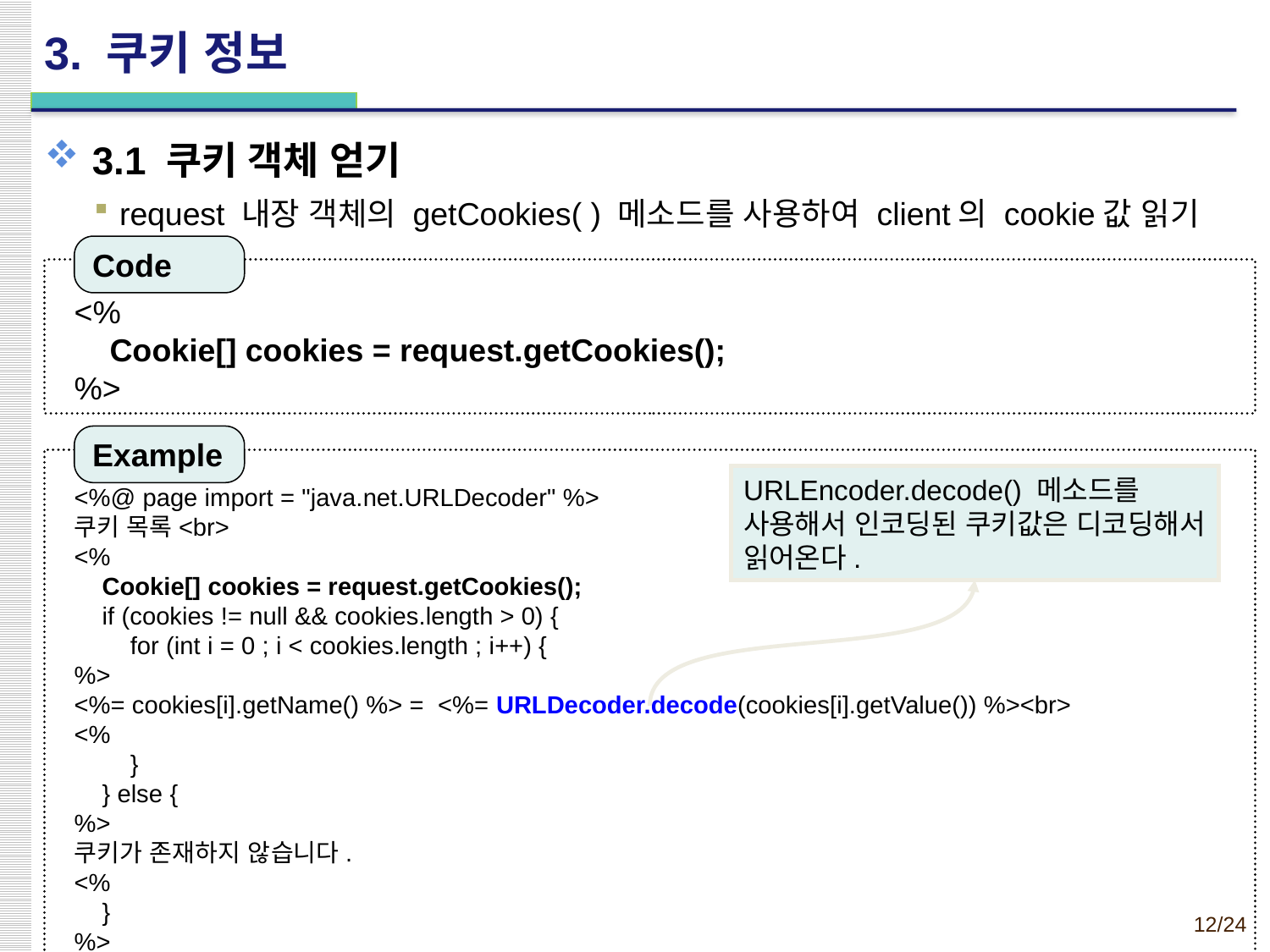

# 3. 쿠키 정보
3.1 쿠키 객체 얻기
request 내장 객체의 getCookies( ) 메소드를 사용하여 client의 cookie값 읽기
Code

<%
    Cookie[] cookies = request.getCookies();
%>
Example

URLEncoder.decode() 메소드를
사용해서 인코딩된 쿠키값은 디코딩해서
읽어온다.
<%@ page import = "java.net.URLDecoder" %>
쿠키 목록<br>
<%
    Cookie[] cookies = request.getCookies();
    if (cookies != null && cookies.length > 0) {
        for (int i = 0 ; i < cookies.length ; i++) {
%>
<%= cookies[i].getName() %> =  <%= URLDecoder.decode(cookies[i].getValue()) %><br>
<%
        }
    } else {
%>
쿠키가 존재하지 않습니다.
<%
    }
%>